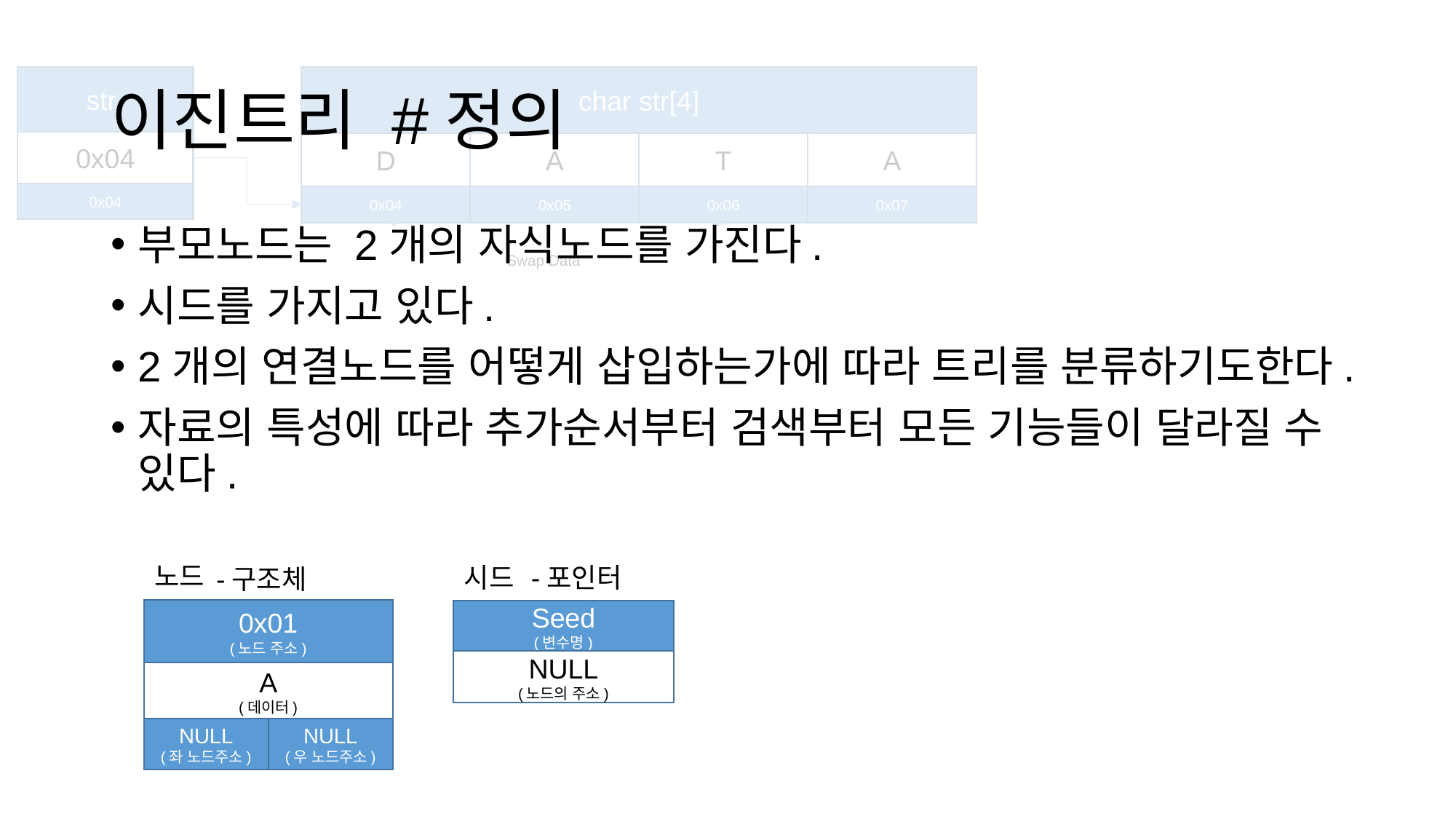

# 이진트리 #정의

str
0x04
0x04
char str[4]
D
0x04
A
0x05
T
0x06
A
0x07
Swap Data
부모노드는 2개의 자식노드를 가진다.
시드를 가지고 있다.
2개의 연결노드를 어떻게 삽입하는가에 따라 트리를 분류하기도한다.
자료의 특성에 따라 추가순서부터 검색부터 모든 기능들이 달라질 수 있다.
노드
0x01
(노드 주소)
A
(데이터)
NULL
(좌 노드주소)
NULL
(우 노드주소)
시드
Seed
(변수명)
NULL
(노드의 주소)
-포인터
-구조체